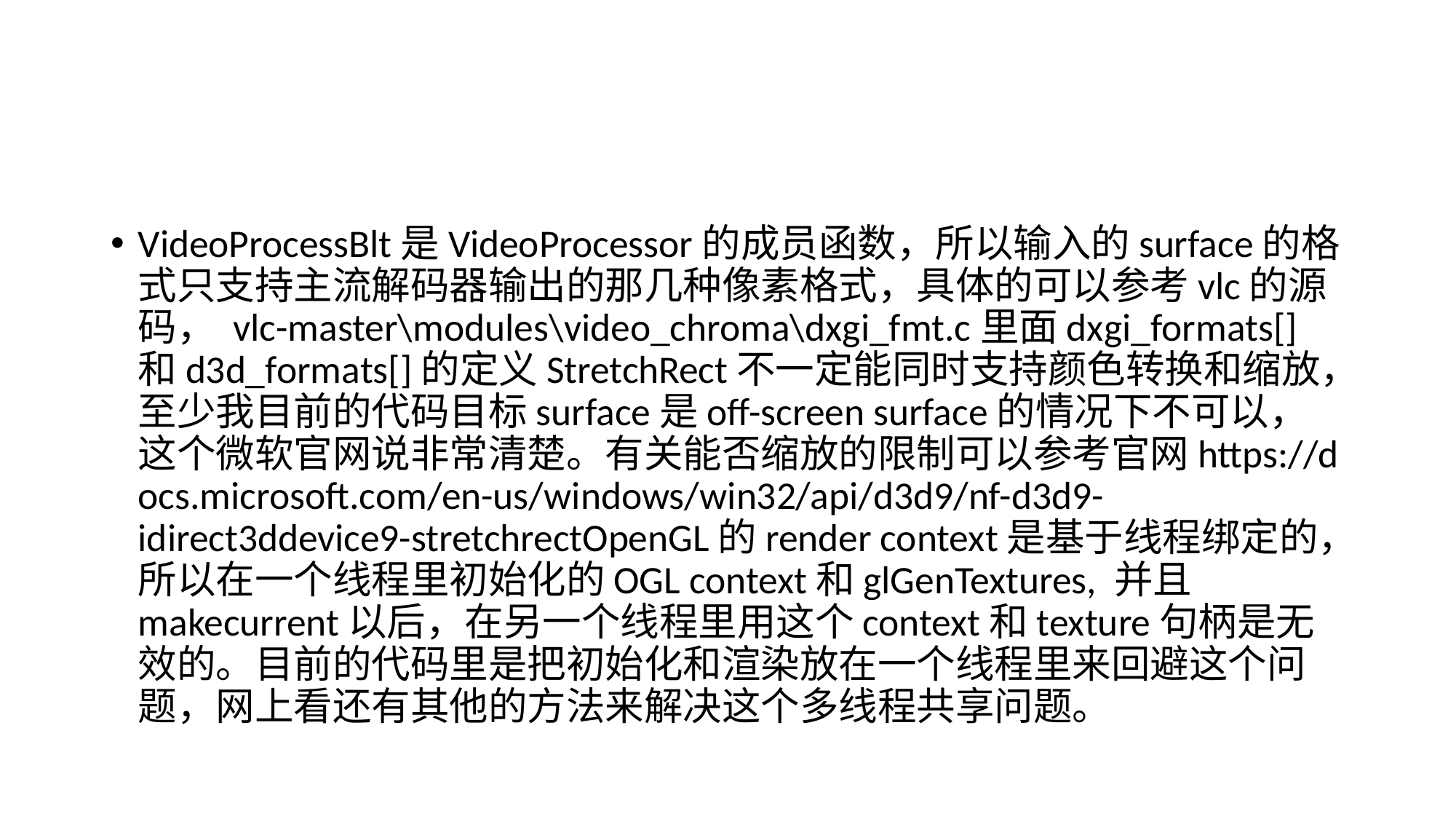

#
VideoProcessBlt是VideoProcessor的成员函数，所以输入的surface的格式只支持主流解码器输出的那几种像素格式，具体的可以参考vlc的源码， vlc-master\modules\video_chroma\dxgi_fmt.c里面dxgi_formats[]和d3d_formats[]的定义StretchRect不一定能同时支持颜色转换和缩放，至少我目前的代码目标surface是off-screen surface的情况下不可以，这个微软官网说非常清楚。有关能否缩放的限制可以参考官网https://docs.microsoft.com/en-us/windows/win32/api/d3d9/nf-d3d9-idirect3ddevice9-stretchrectOpenGL的render context是基于线程绑定的，所以在一个线程里初始化的OGL context和glGenTextures, 并且makecurrent以后，在另一个线程里用这个context和texture句柄是无效的。目前的代码里是把初始化和渲染放在一个线程里来回避这个问题，网上看还有其他的方法来解决这个多线程共享问题。